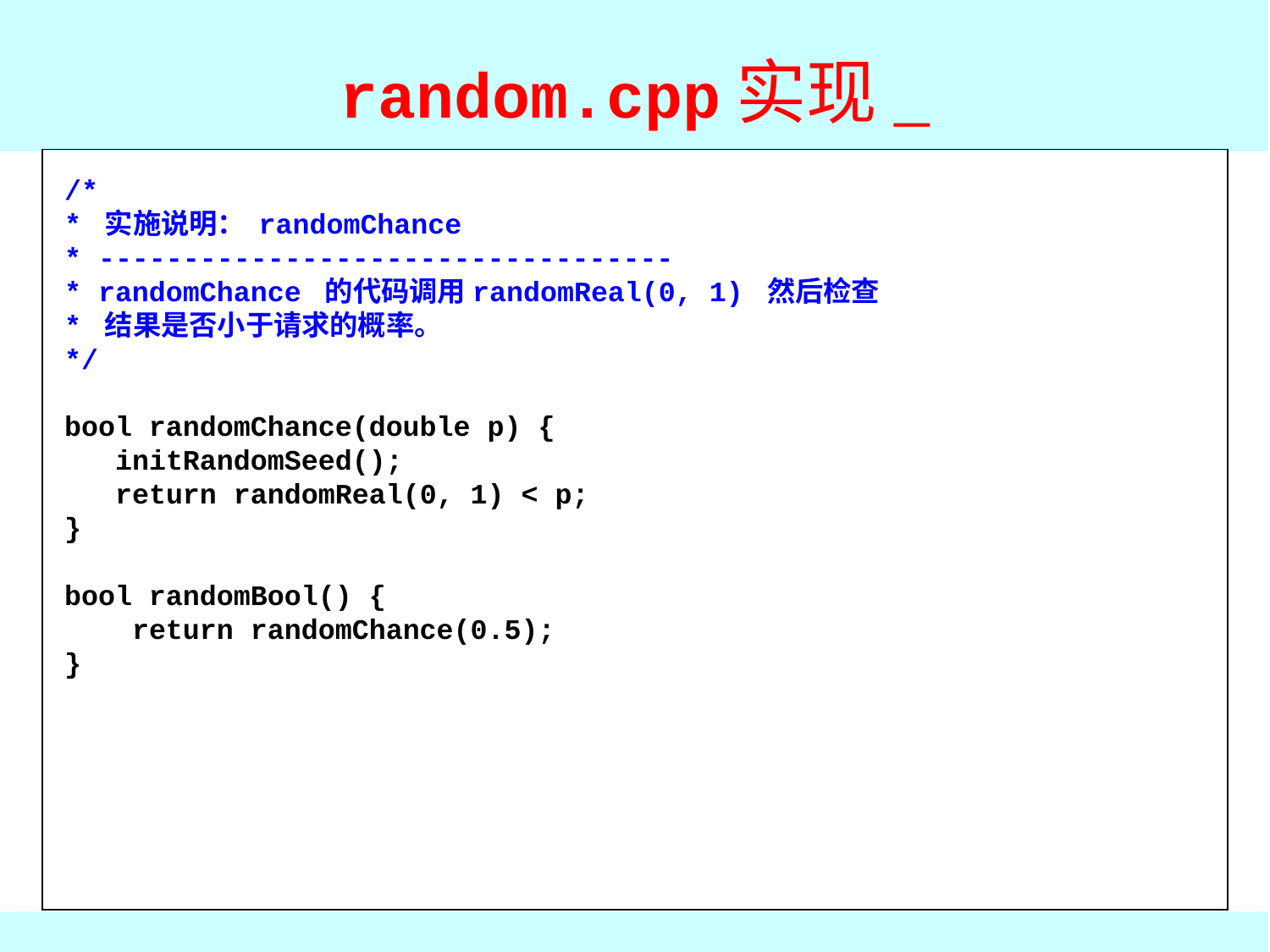

# random.cpp实现_

/*
* 实施说明： randomChance
* ----------------------------------
* randomChance 的代码调用randomReal(0, 1) 然后检查
* 结果是否小于请求的概率。
*/

bool randomChance(double p) {
   initRandomSeed();
   return randomReal(0, 1) < p;
}

bool randomBool() {
    return randomChance(0.5);
}

/*
* 实现说明：randomReal
*--------------------------------
* randomReal 的代码类似于 randomInteger 的代码，
* 没有最后的转换步骤。
*/

双随机实数（双低，双高）{
   初始化随机种子（）；
双d = rand() / (双 (RAND_MAX ) + 1);
双s = d * (高 - 低);
返回低 + s ;
}